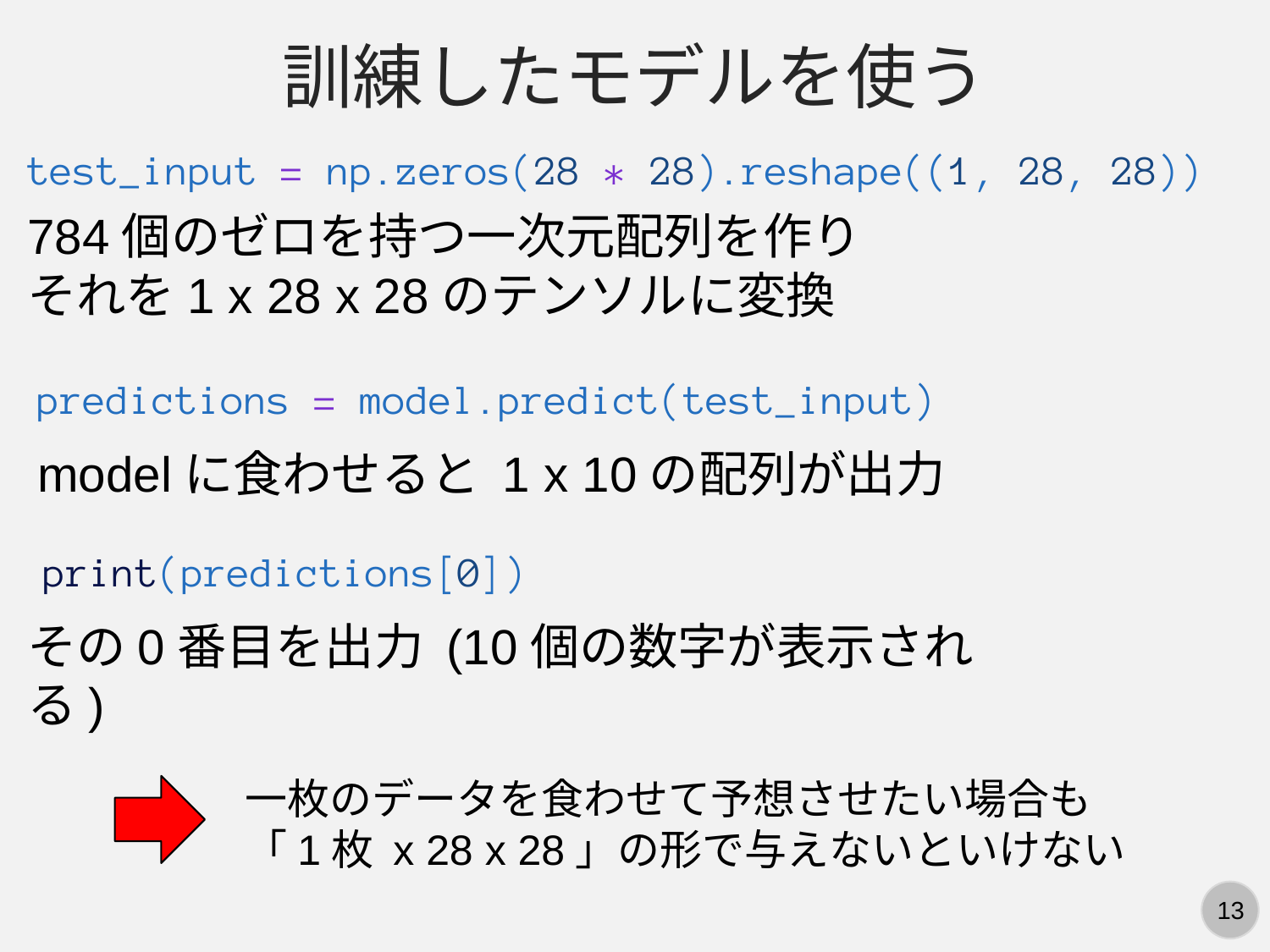

訓練したモデルを使う
test_input = np.zeros(28 * 28).reshape((1, 28, 28))
784個のゼロを持つ一次元配列を作り
それを1 x 28 x 28のテンソルに変換
predictions = model.predict(test_input)
modelに食わせると 1 x 10の配列が出力
print(predictions[0])
その0番目を出力 (10個の数字が表示される)
一枚のデータを食わせて予想させたい場合も
「1枚 x 28 x 28」の形で与えないといけない